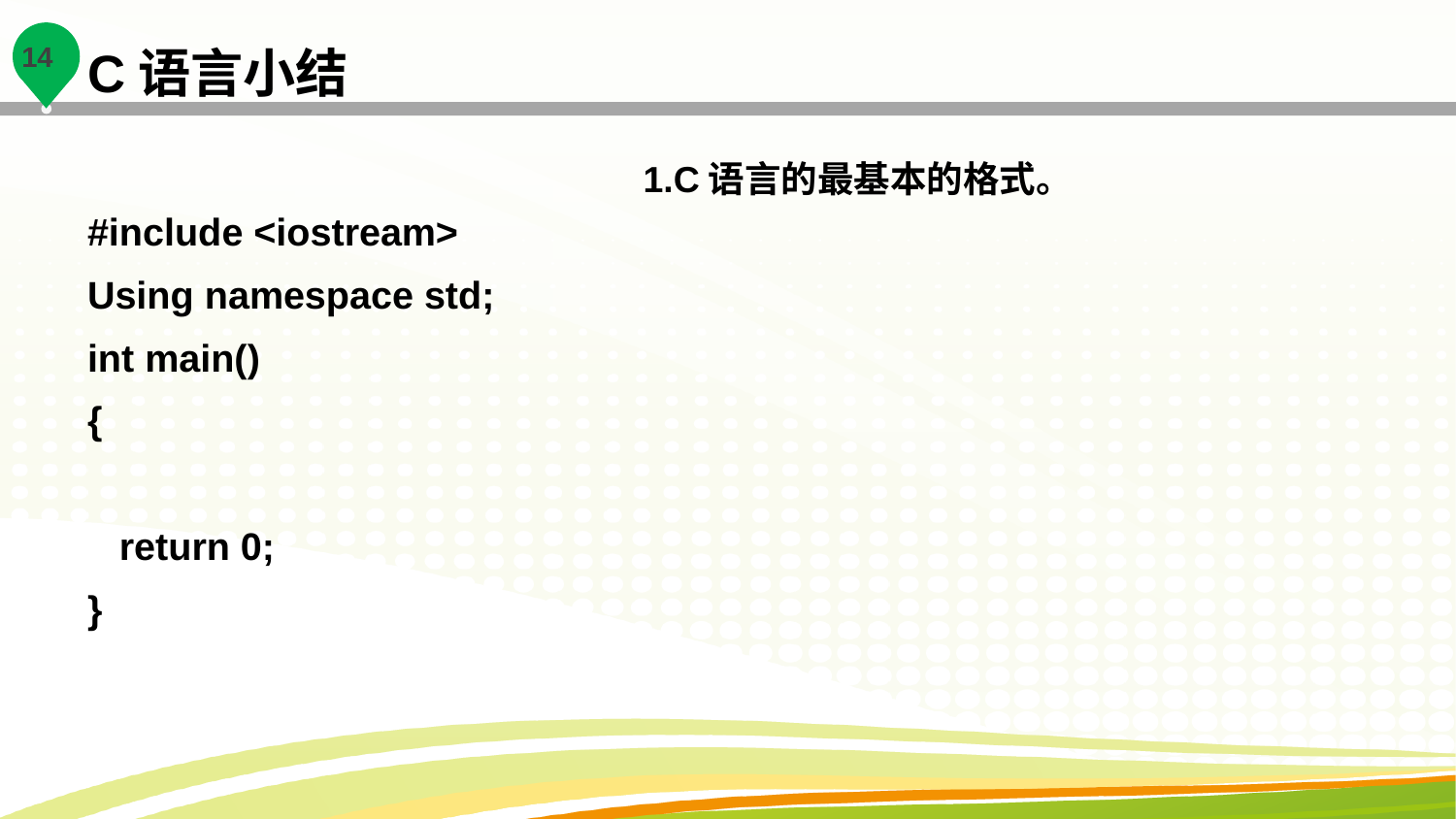

# C语言小结

1.C语言的最基本的格式。

#include <iostream>
Using namespace std;
int main()
{

   return 0;
}